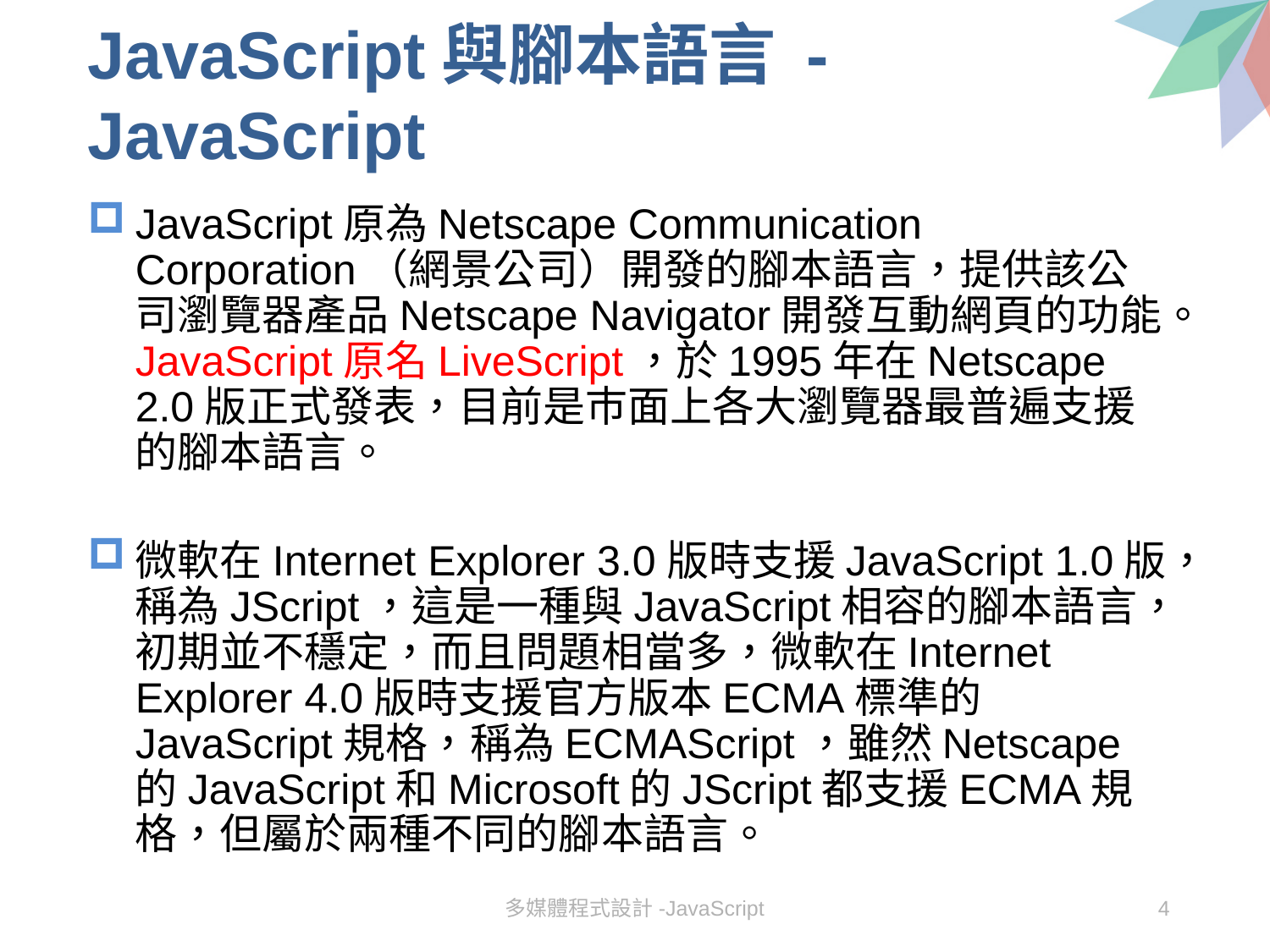

# JavaScript與腳本語言 - JavaScript
JavaScript原為Netscape Communication Corporation（網景公司）開發的腳本語言，提供該公司瀏覽器產品Netscape Navigator開發互動網頁的功能。JavaScript原名LiveScript，於1995年在Netscape 2.0版正式發表，目前是巿面上各大瀏覽器最普遍支援的腳本語言。

微軟在Internet Explorer 3.0版時支援JavaScript 1.0版，稱為JScript，這是一種與JavaScript相容的腳本語言，初期並不穩定，而且問題相當多，微軟在Internet Explorer 4.0版時支援官方版本ECMA標準的JavaScript規格，稱為ECMAScript，雖然Netscape的JavaScript和Microsoft的JScript都支援ECMA規格，但屬於兩種不同的腳本語言。
多媒體程式設計-JavaScript
4